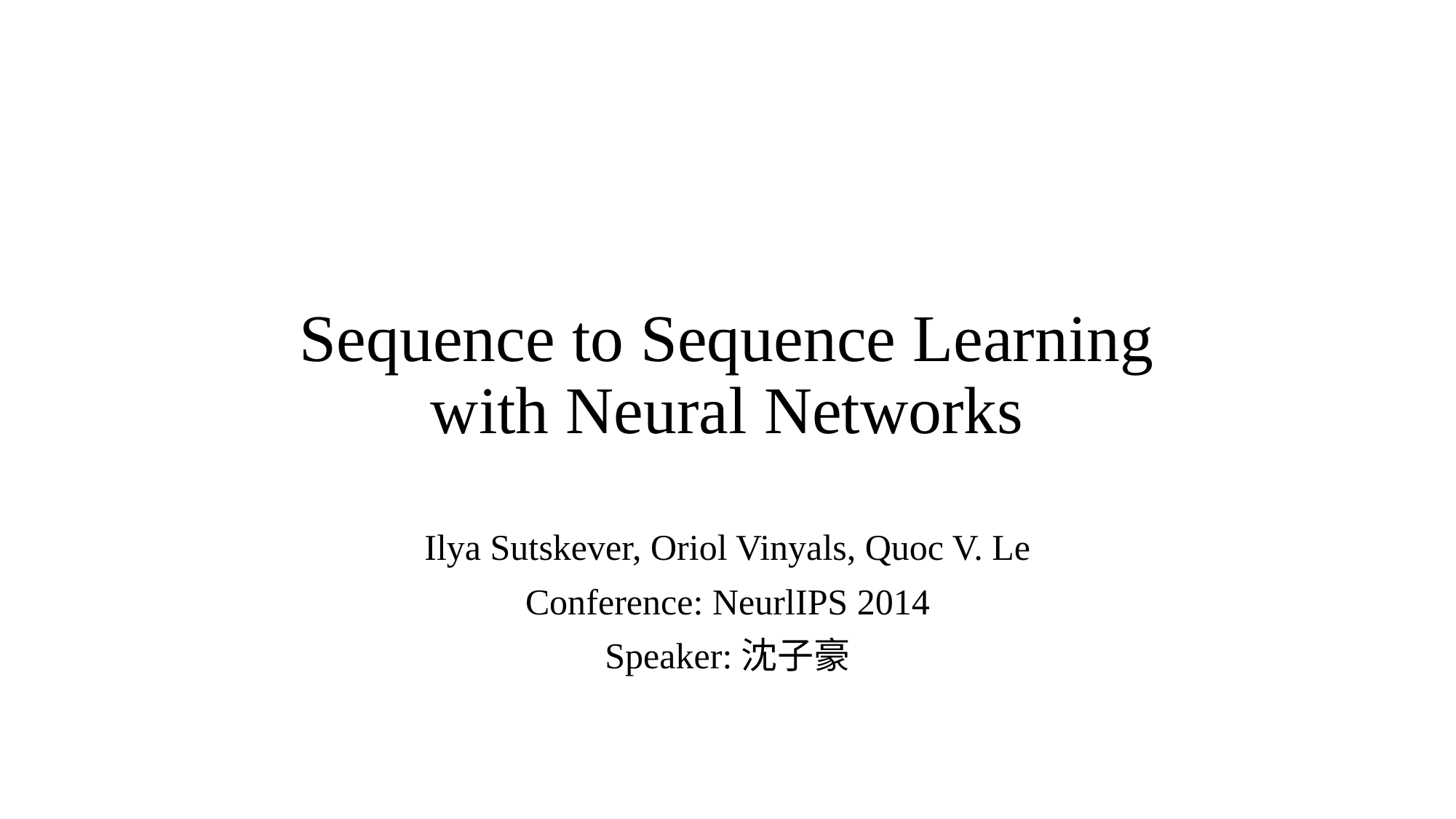

# Sequence to Sequence Learning with Neural Networks
Ilya Sutskever, Oriol Vinyals, Quoc V. Le
Conference: NeurlIPS 2014
Speaker:沈子豪